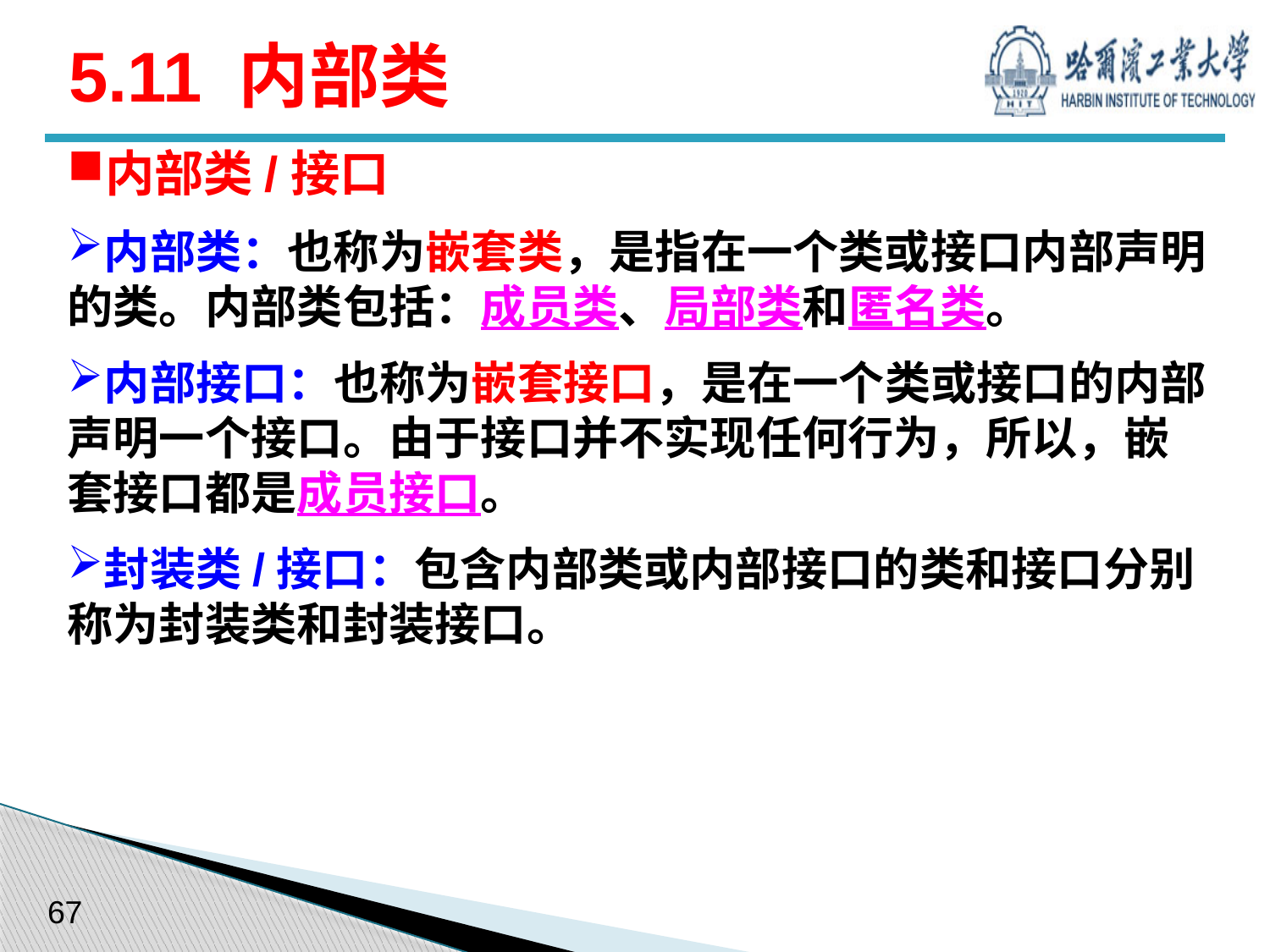

# 5.11 内部类
内部类/接口
内部类：也称为嵌套类，是指在一个类或接口内部声明的类。内部类包括：成员类、局部类和匿名类。
内部接口：也称为嵌套接口，是在一个类或接口的内部声明一个接口。由于接口并不实现任何行为，所以，嵌套接口都是成员接口。
封装类/接口：包含内部类或内部接口的类和接口分别称为封装类和封装接口。